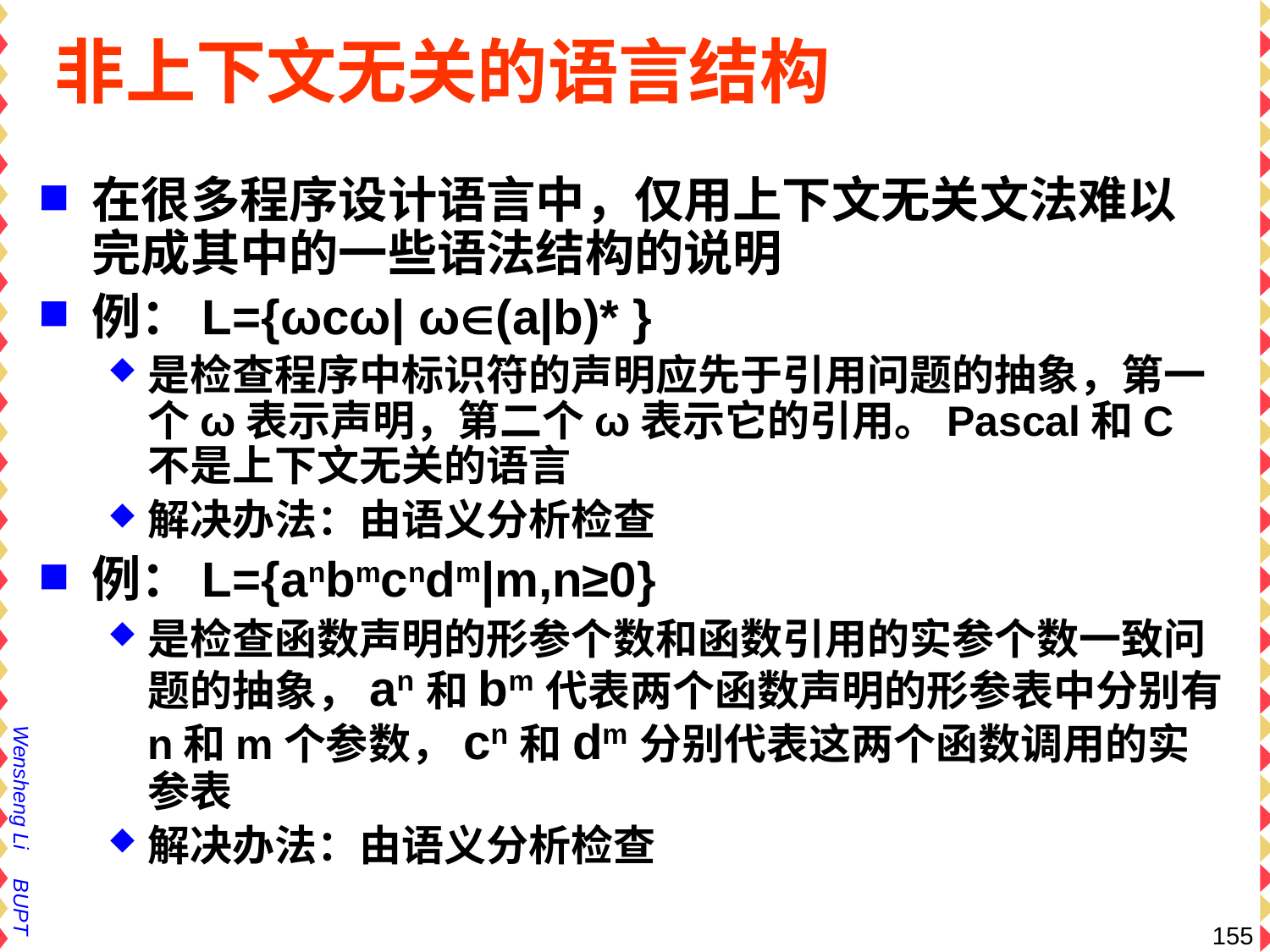

非上下文无关的语言结构
在很多程序设计语言中，仅用上下文无关文法难以完成其中的一些语法结构的说明
例：L={ωcω| ω∈(a|b)* }
是检查程序中标识符的声明应先于引用问题的抽象，第一个ω表示声明，第二个ω表示它的引用。Pascal和C不是上下文无关的语言
解决办法：由语义分析检查
例：L={anbmcndm|m,n≥0}
是检查函数声明的形参个数和函数引用的实参个数一致问题的抽象，an和bm代表两个函数声明的形参表中分别有n和m个参数，cn和dm分别代表这两个函数调用的实参表
解决办法：由语义分析检查
155